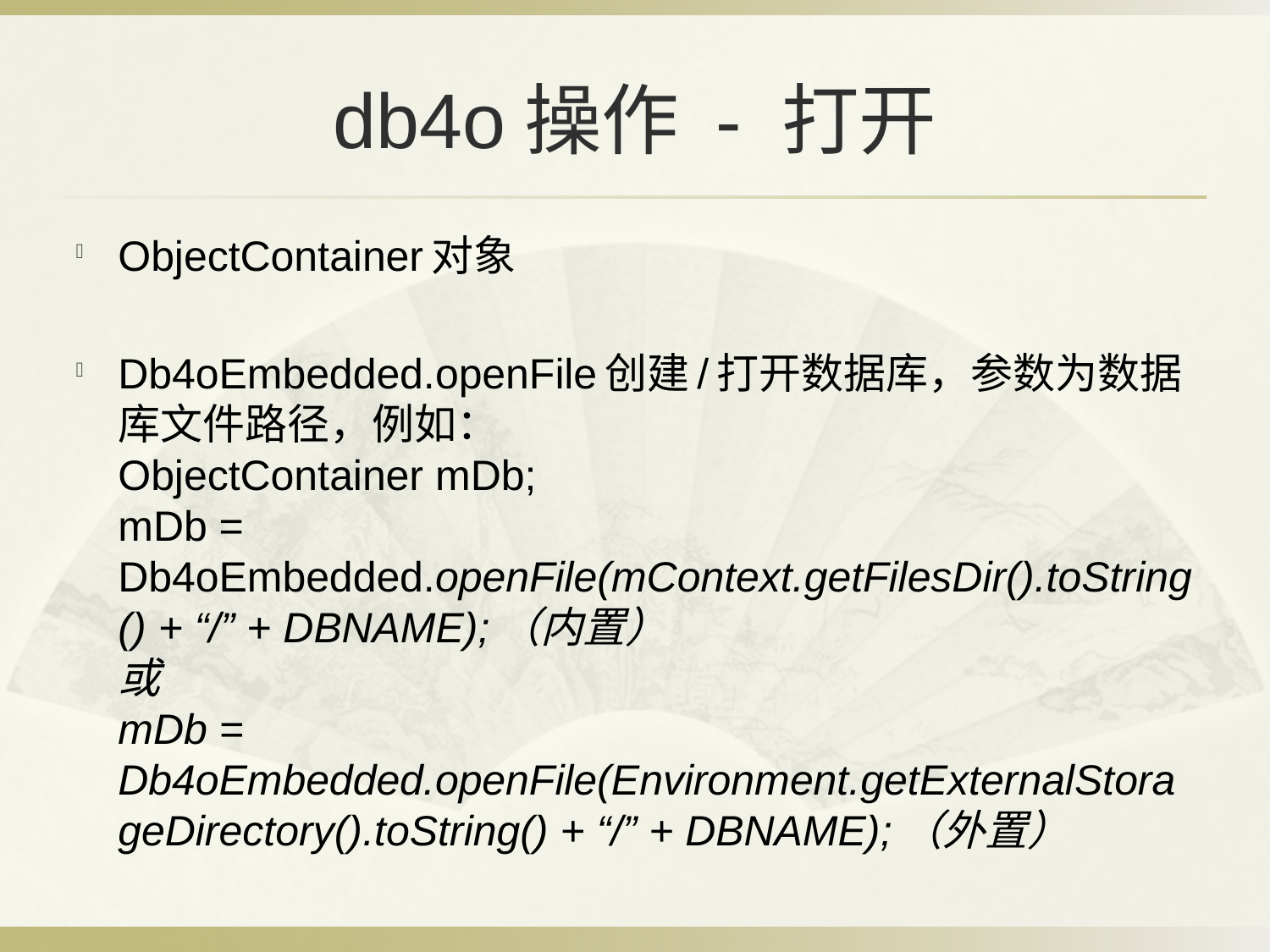

# db4o操作 - 打开
ObjectContainer对象

Db4oEmbedded.openFile创建/打开数据库，参数为数据库文件路径，例如：
ObjectContainer mDb;
mDb = Db4oEmbedded.openFile(mContext.getFilesDir().toString() + “/” + DBNAME);（内置）
或
mDb = Db4oEmbedded.openFile(Environment.getExternalStorageDirectory().toString() + “/” + DBNAME);（外置）